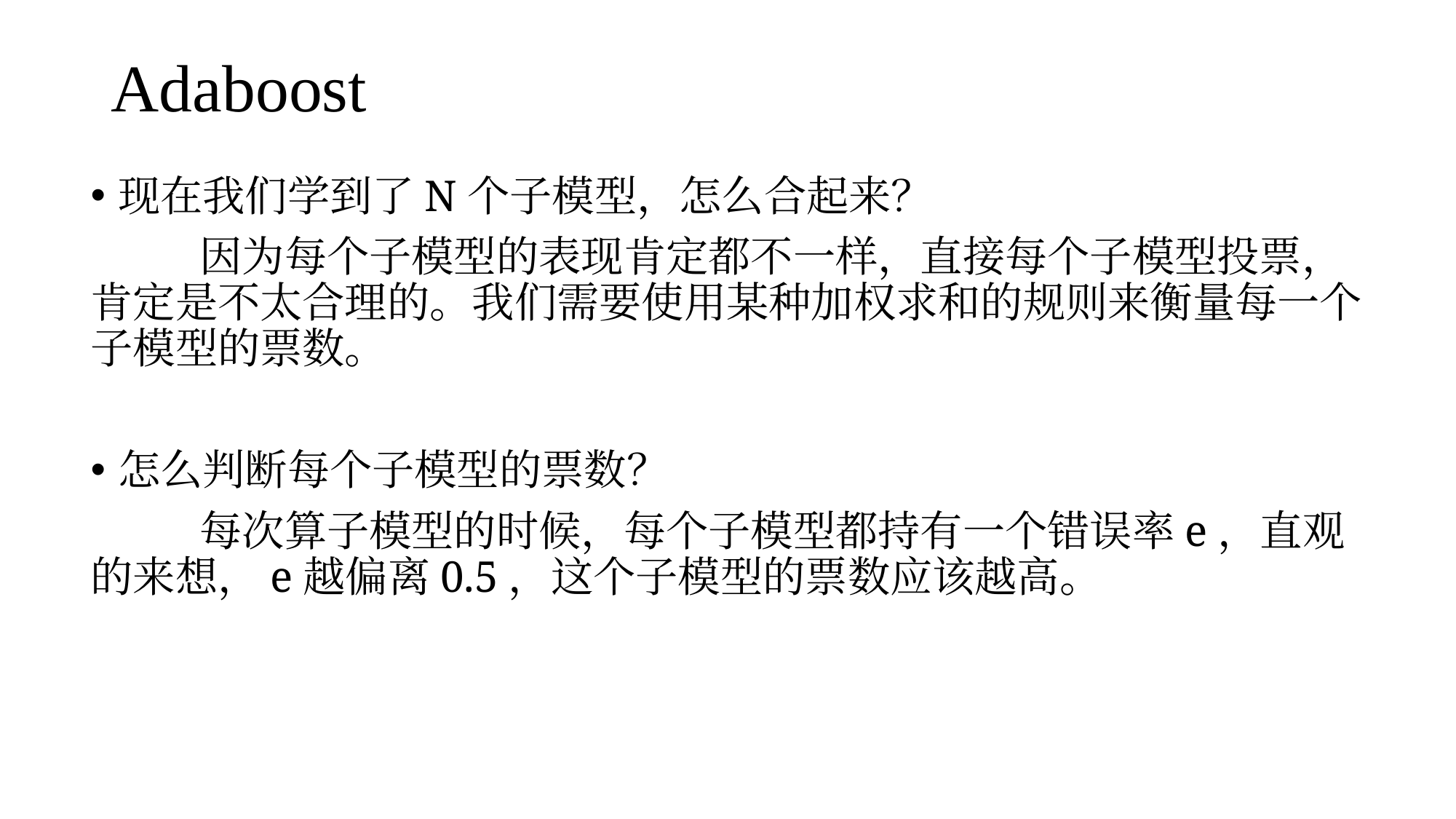

# Adaboost
现在我们学到了N个子模型，怎么合起来？
	因为每个子模型的表现肯定都不一样，直接每个子模型投票，肯定是不太合理的。我们需要使用某种加权求和的规则来衡量每一个子模型的票数。

怎么判断每个子模型的票数？
	每次算子模型的时候，每个子模型都持有一个错误率e，直观的来想，e越偏离0.5，这个子模型的票数应该越高。